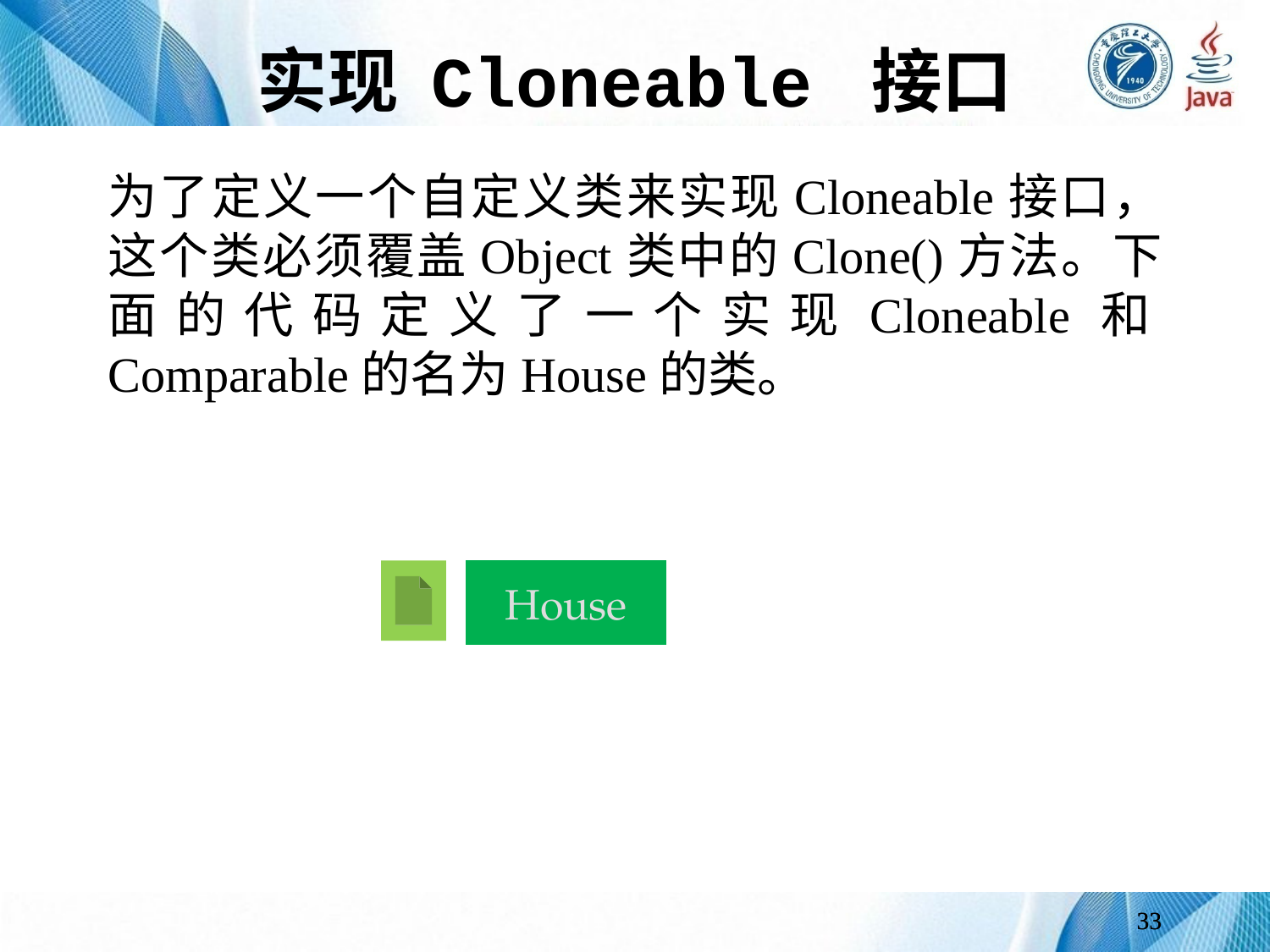

# 实现 Cloneable 接口
为了定义一个自定义类来实现Cloneable接口，这个类必须覆盖Object类中的Clone()方法。下面的代码定义了一个实现Cloneable和Comparable的名为House的类。

House
33
33